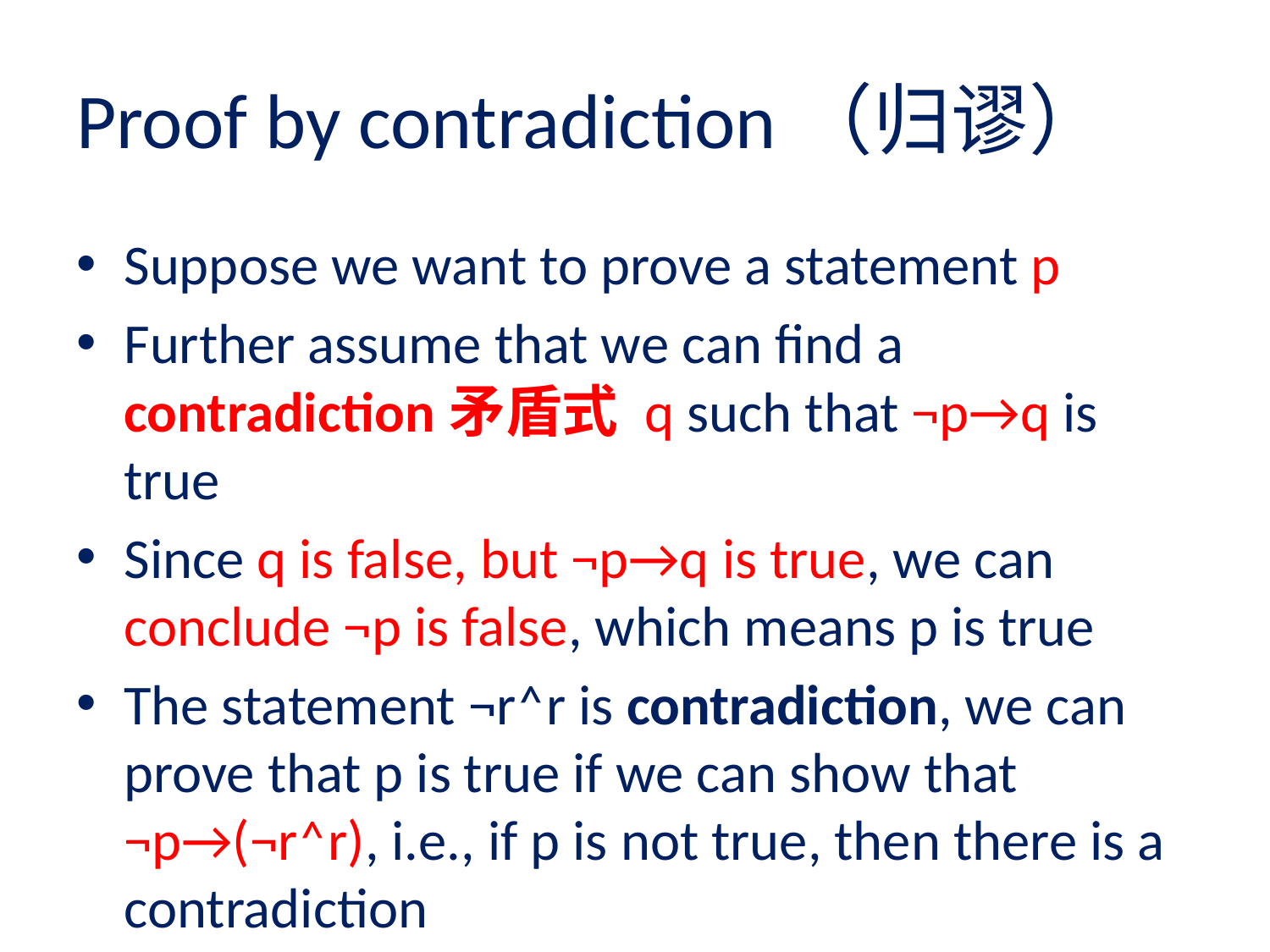

# Proof by contradiction（归谬）
Suppose we want to prove a statement p
Further assume that we can find a contradiction矛盾式 q such that ¬p→q is true
Since q is false, but ¬p→q is true, we can conclude ¬p is false, which means p is true
The statement ¬r˄r is contradiction, we can prove that p is true if we can show that ¬p→(¬r˄r), i.e., if p is not true, then there is a contradiction
16